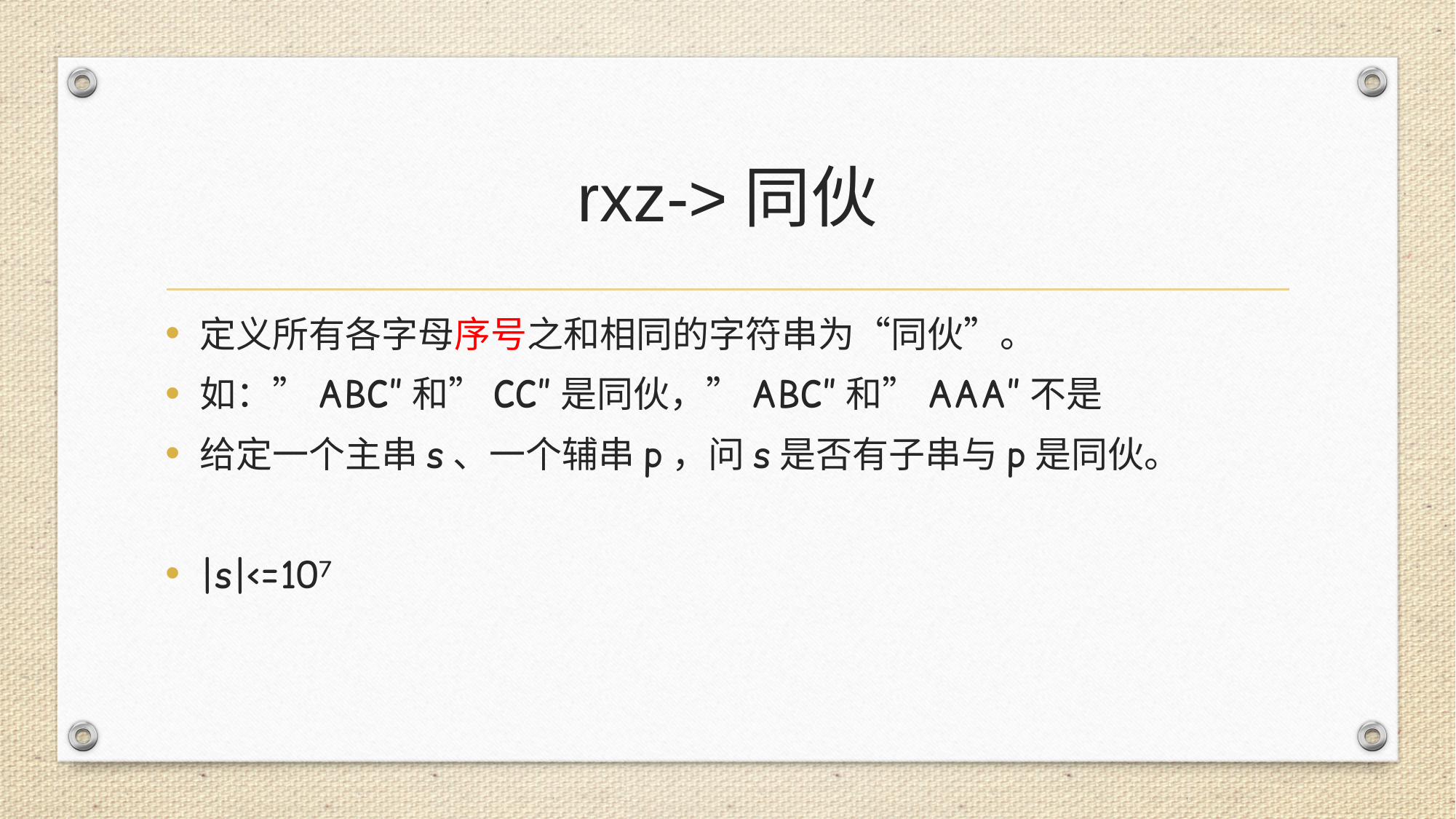

# rxz->同伙
定义所有各字母序号之和相同的字符串为“同伙”。
如：”ABC”和”CC”是同伙，”ABC”和”AAA”不是
给定一个主串s、一个辅串p，问s是否有子串与p是同伙。

|s|<=107